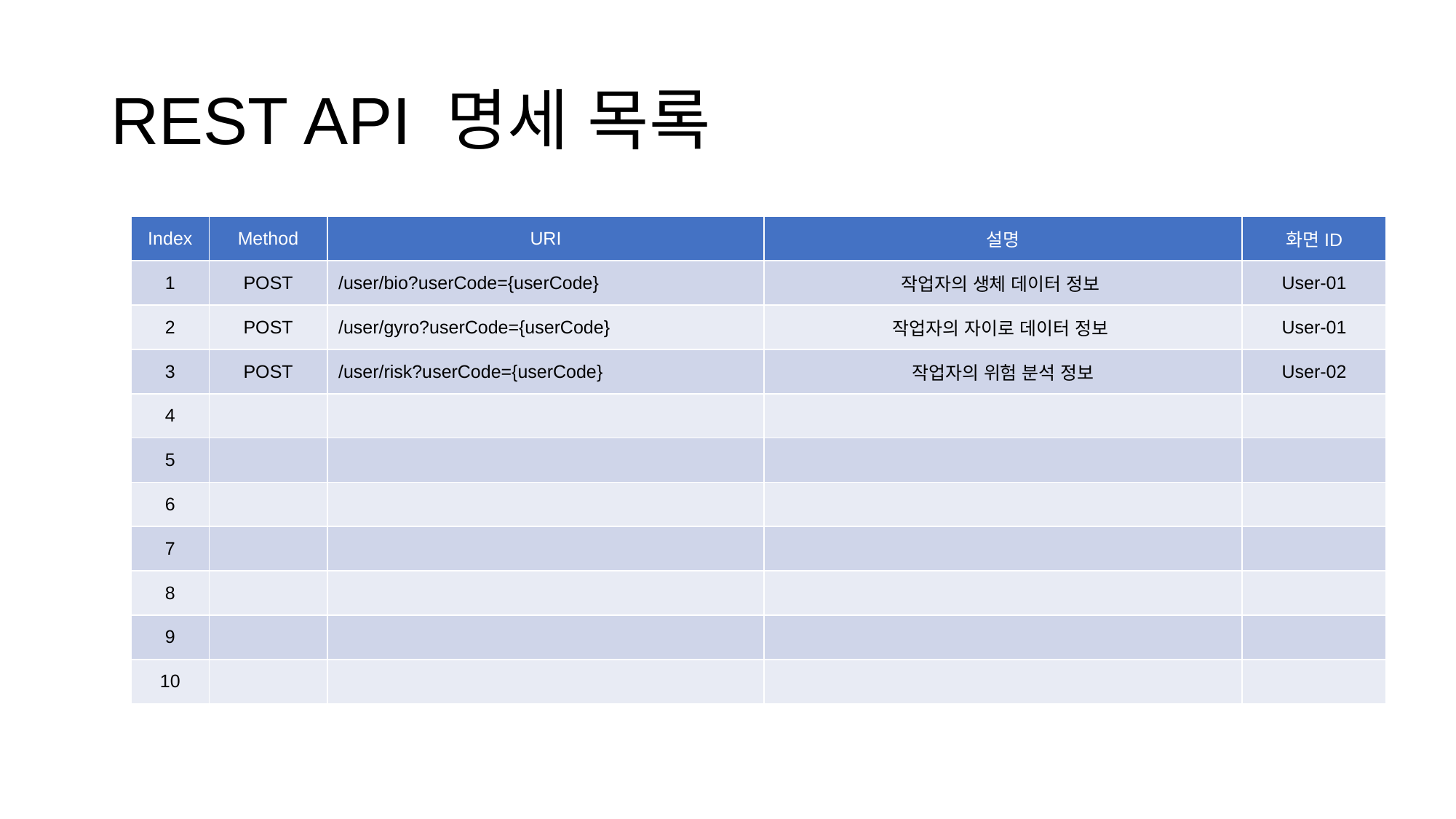

# REST API 명세 목록
| Index | Method | URI | 설명 | 화면ID |
| --- | --- | --- | --- | --- |
| 1 | POST | /user/bio?userCode={userCode} | 작업자의 생체 데이터 정보 | User-01 |
| 2 | POST | /user/gyro?userCode={userCode} | 작업자의 자이로 데이터 정보 | User-01 |
| 3 | POST | /user/risk?userCode={userCode} | 작업자의 위험 분석 정보 | User-02 |
| 4 |  |  |  |  |
| 5 |  |  |  |  |
| 6 |  |  |  |  |
| 7 |  |  |  |  |
| 8 |  |  |  |  |
| 9 |  |  |  |  |
| 10 |  |  |  |  |